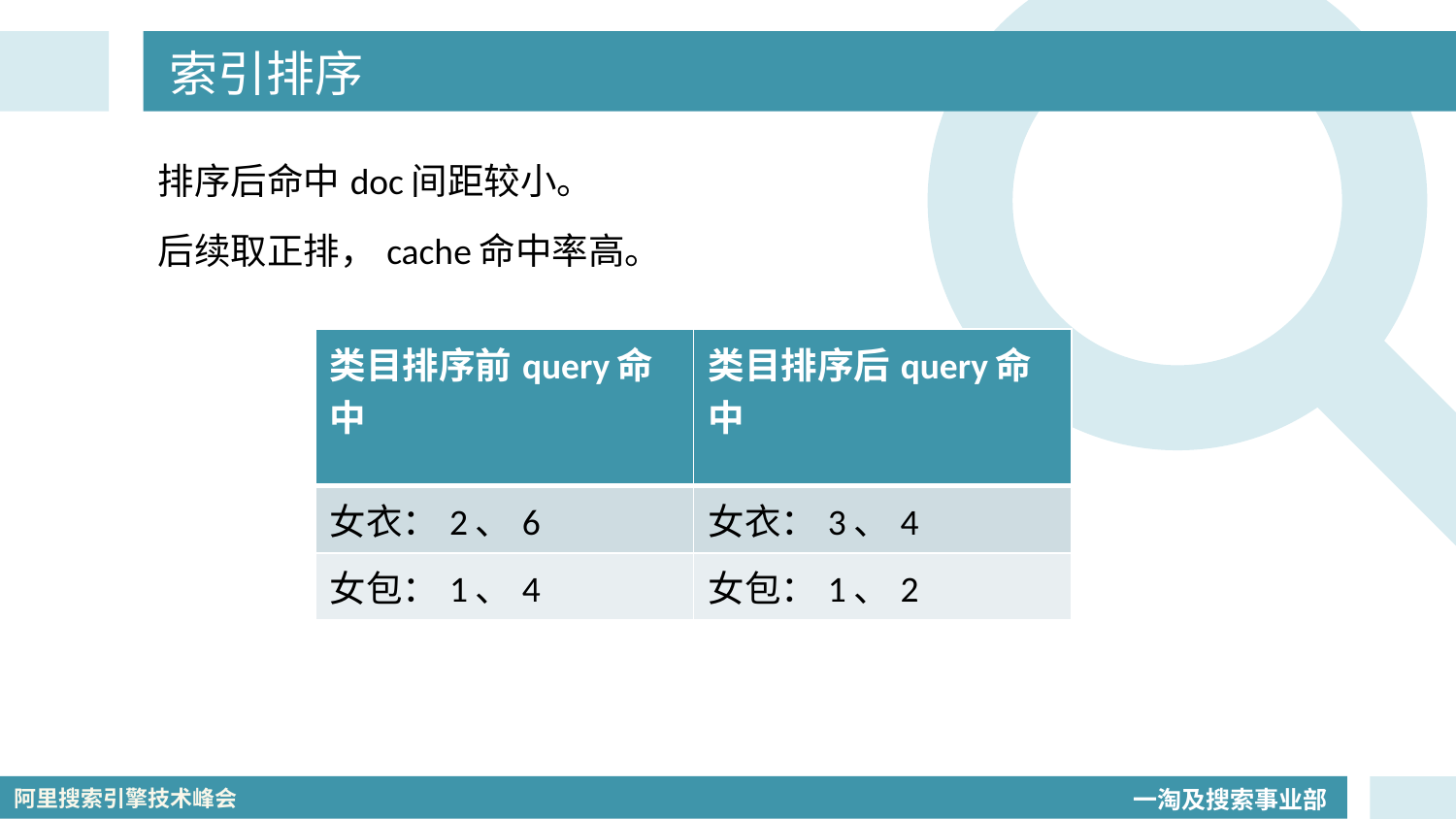

# 索引排序
排序后命中doc间距较小。
后续取正排，cache命中率高。
| 类目排序前query命中 | 类目排序后query命中 |
| --- | --- |
| 女衣：2、6 | 女衣：3、4 |
| 女包：1、4 | 女包：1、2 |